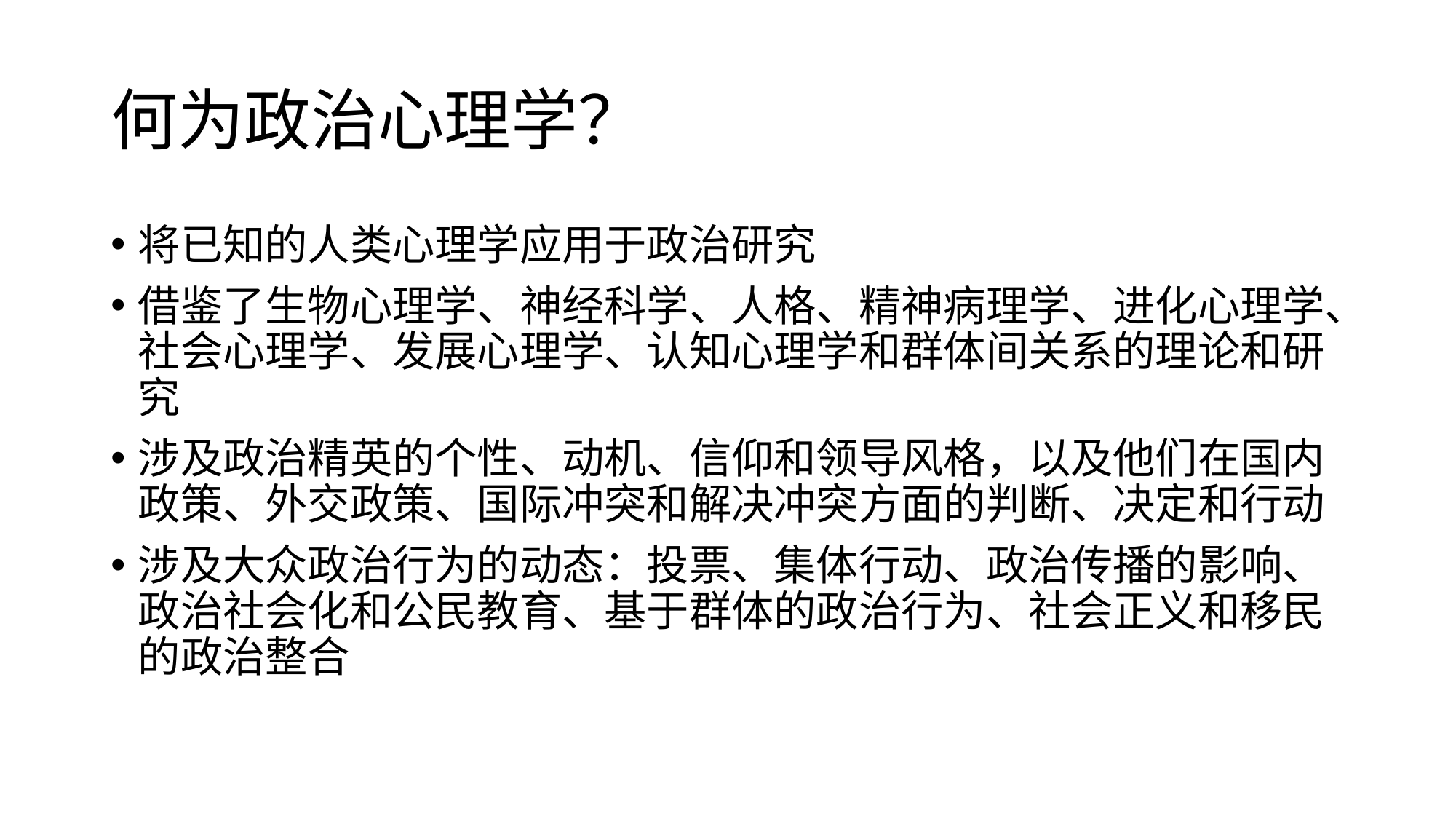

# 何为政治心理学？
将已知的人类心理学应用于政治研究
借鉴了生物心理学、神经科学、人格、精神病理学、进化心理学、社会心理学、发展心理学、认知心理学和群体间关系的理论和研究
涉及政治精英的个性、动机、信仰和领导风格，以及他们在国内政策、外交政策、国际冲突和解决冲突方面的判断、决定和行动
涉及大众政治行为的动态：投票、集体行动、政治传播的影响、政治社会化和公民教育、基于群体的政治行为、社会正义和移民的政治整合